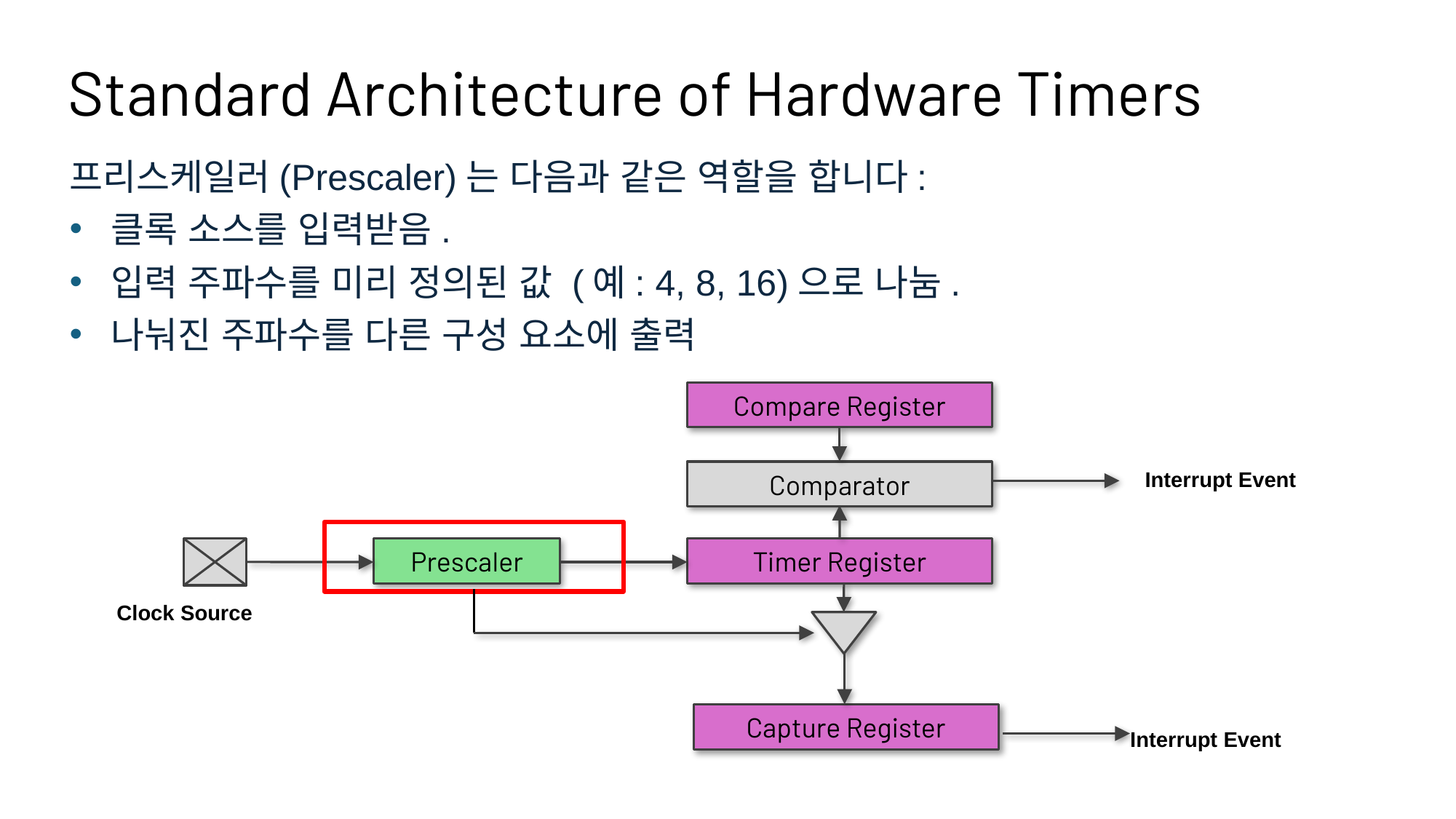

# Standard Architecture of Hardware Timers
프리스케일러(Prescaler)는 다음과 같은 역할을 합니다:
클록 소스를 입력받음.
입력 주파수를 미리 정의된 값 (예: 4, 8, 16)으로 나눔.
나눠진 주파수를 다른 구성 요소에 출력
Compare Register
Interrupt Event
Comparator

Timer Register
Prescaler

Clock Source

Capture Register
Interrupt Event